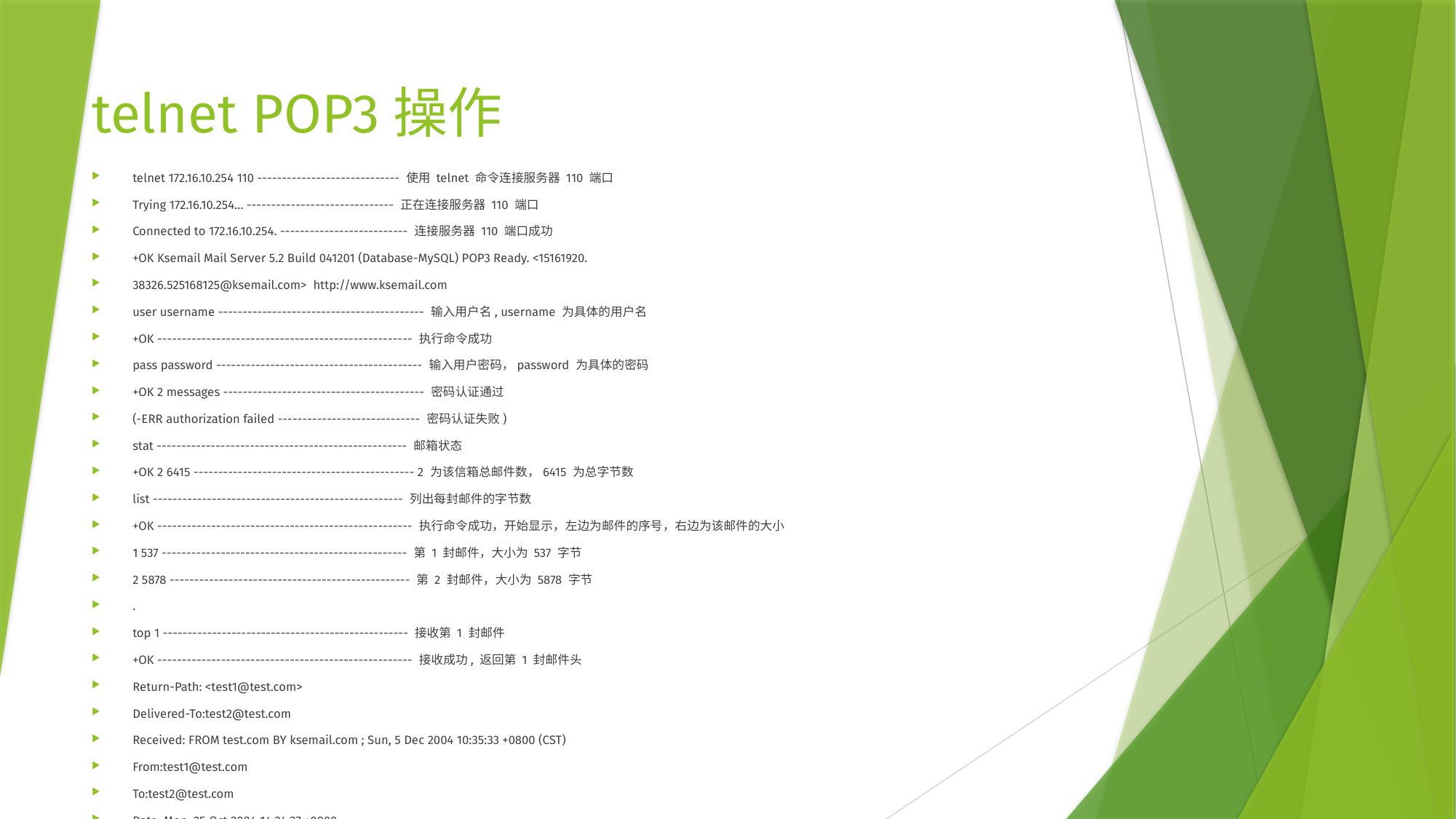

telnet POP3操作
telnet 172.16.10.254 110 ----------------------------- 使用 telnet 命令连接服务器 110 端口
Trying 172.16.10.254... ------------------------------ 正在连接服务器 110 端口
Connected to 172.16.10.254. -------------------------- 连接服务器 110 端口成功
+OK Ksemail Mail Server 5.2 Build 041201 (Database-MySQL) POP3 Ready. <15161920.
38326.525168125@ksemail.com>  http://www.ksemail.com
user username ------------------------------------------ 输入用户名, username 为具体的用户名
+OK ---------------------------------------------------- 执行命令成功
pass password ------------------------------------------ 输入用户密码，password 为具体的密码
+OK 2 messages ----------------------------------------- 密码认证通过
(-ERR authorization failed ----------------------------- 密码认证失败)
stat --------------------------------------------------- 邮箱状态
+OK 2 6415 --------------------------------------------- 2 为该信箱总邮件数，6415 为总字节数
list --------------------------------------------------- 列出每封邮件的字节数
+OK ---------------------------------------------------- 执行命令成功，开始显示，左边为邮件的序号，右边为该邮件的大小
1 537 -------------------------------------------------- 第 1 封邮件，大小为 537 字节
2 5878 ------------------------------------------------- 第 2 封邮件，大小为 5878 字节
.
top 1 -------------------------------------------------- 接收第 1 封邮件
+OK ---------------------------------------------------- 接收成功, 返回第 1 封邮件头
Return-Path: <test1@test.com>
Delivered-To:test2@test.com
Received: FROM test.com BY ksemail.com ; Sun, 5 Dec 2004 10:35:33 +0800 (CST)
From:test1@test.com
To:test2@test.com
Date: Mon, 25 Oct 2004 14:24:27 +0800
Subject: test mail